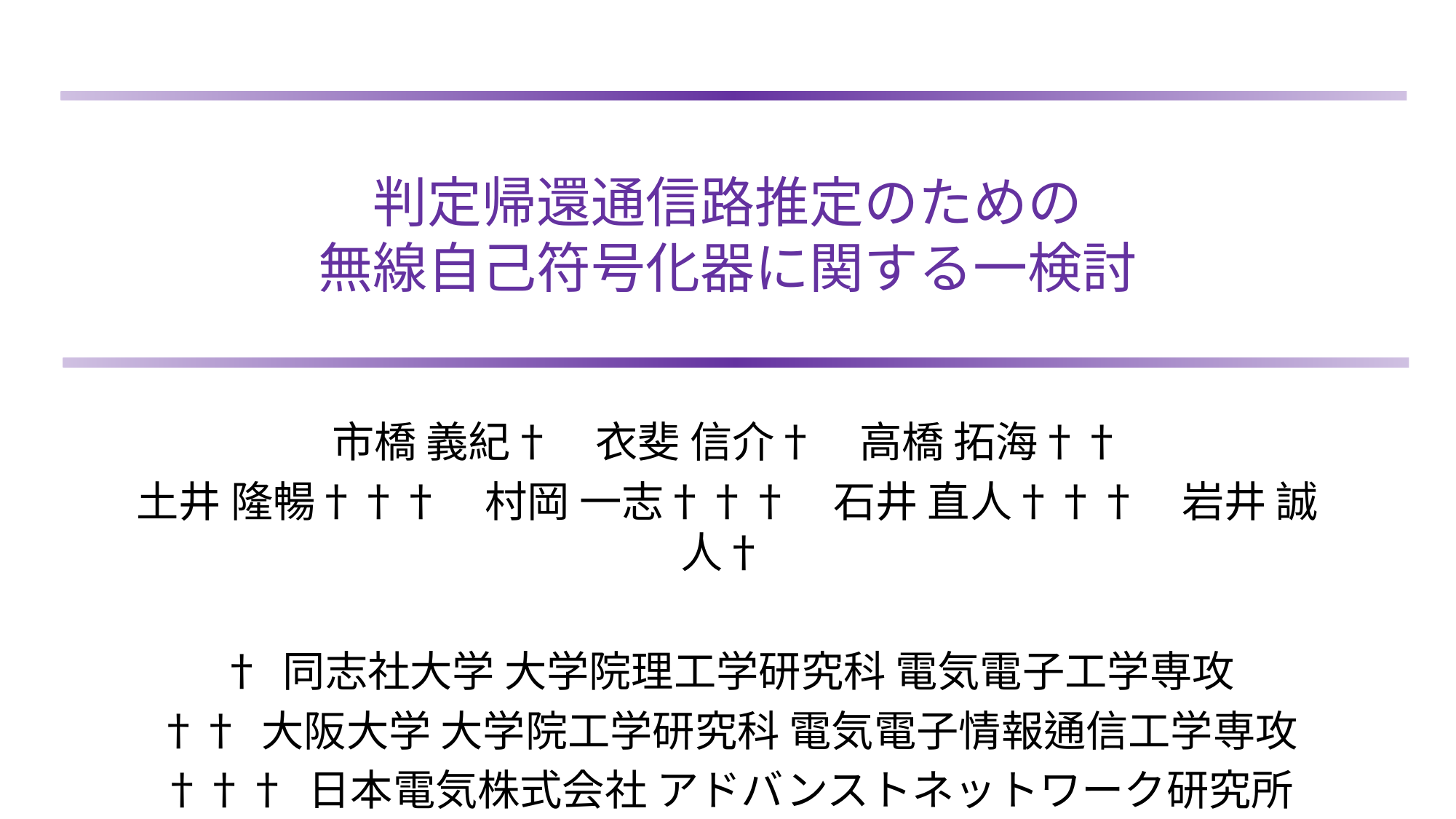

# 判定帰還通信路推定のための 無線自己符号化器に関する一検討
市橋 義紀†　衣斐 信介†　高橋 拓海††
土井 隆暢†††　村岡 一志†††　石井 直人†††　岩井 誠人†

† 同志社大学 大学院理工学研究科 電気電子工学専攻
†† 大阪大学 大学院工学研究科 電気電子情報通信工学専攻
††† 日本電気株式会社 アドバンストネットワーク研究所